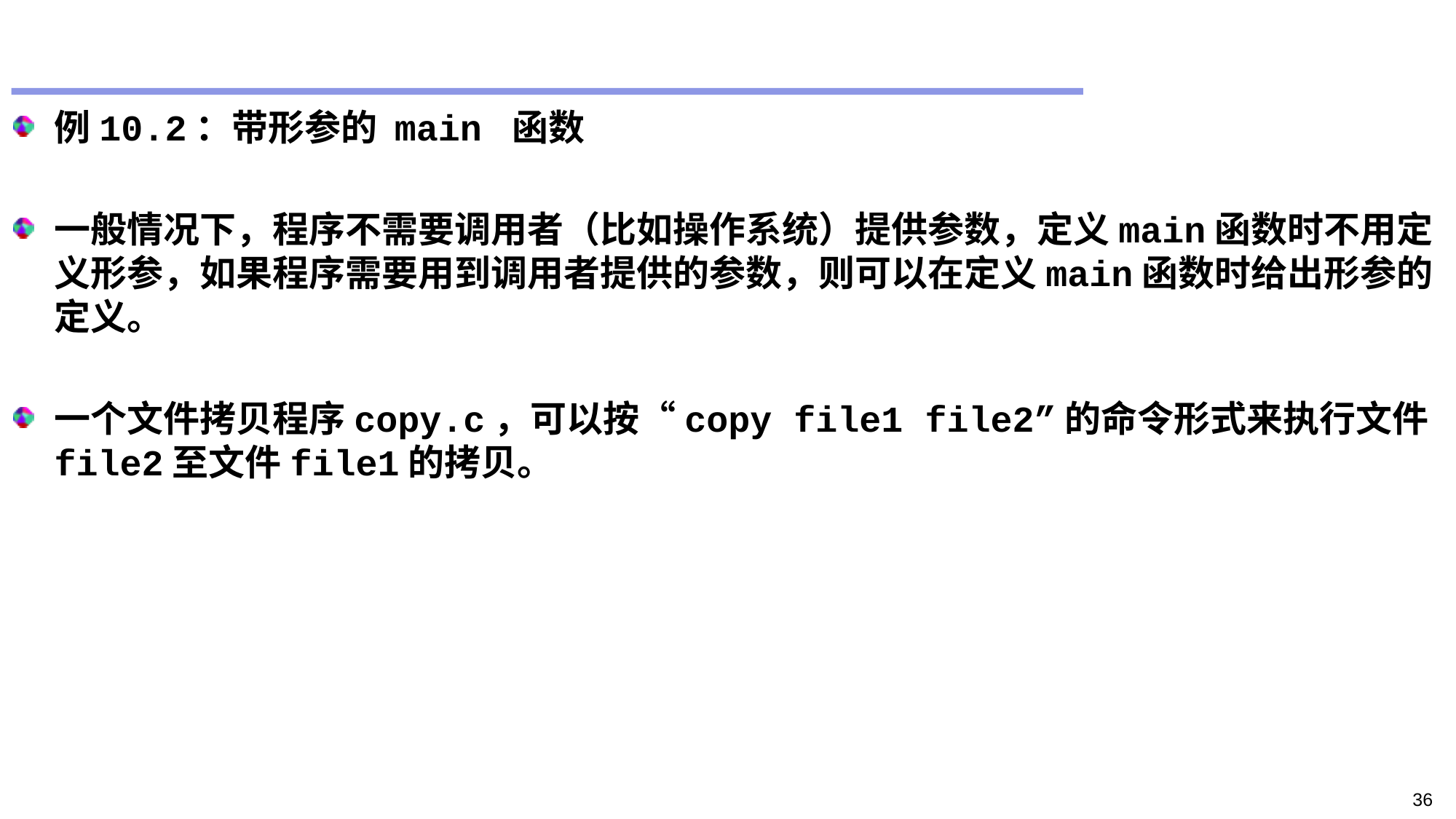

#
例10.2：带形参的 main 函数

一般情况下，程序不需要调用者（比如操作系统）提供参数，定义main函数时不用定义形参，如果程序需要用到调用者提供的参数，则可以在定义main函数时给出形参的定义。

一个文件拷贝程序copy.c，可以按“copy file1 file2”的命令形式来执行文件file2至文件file1的拷贝。

36